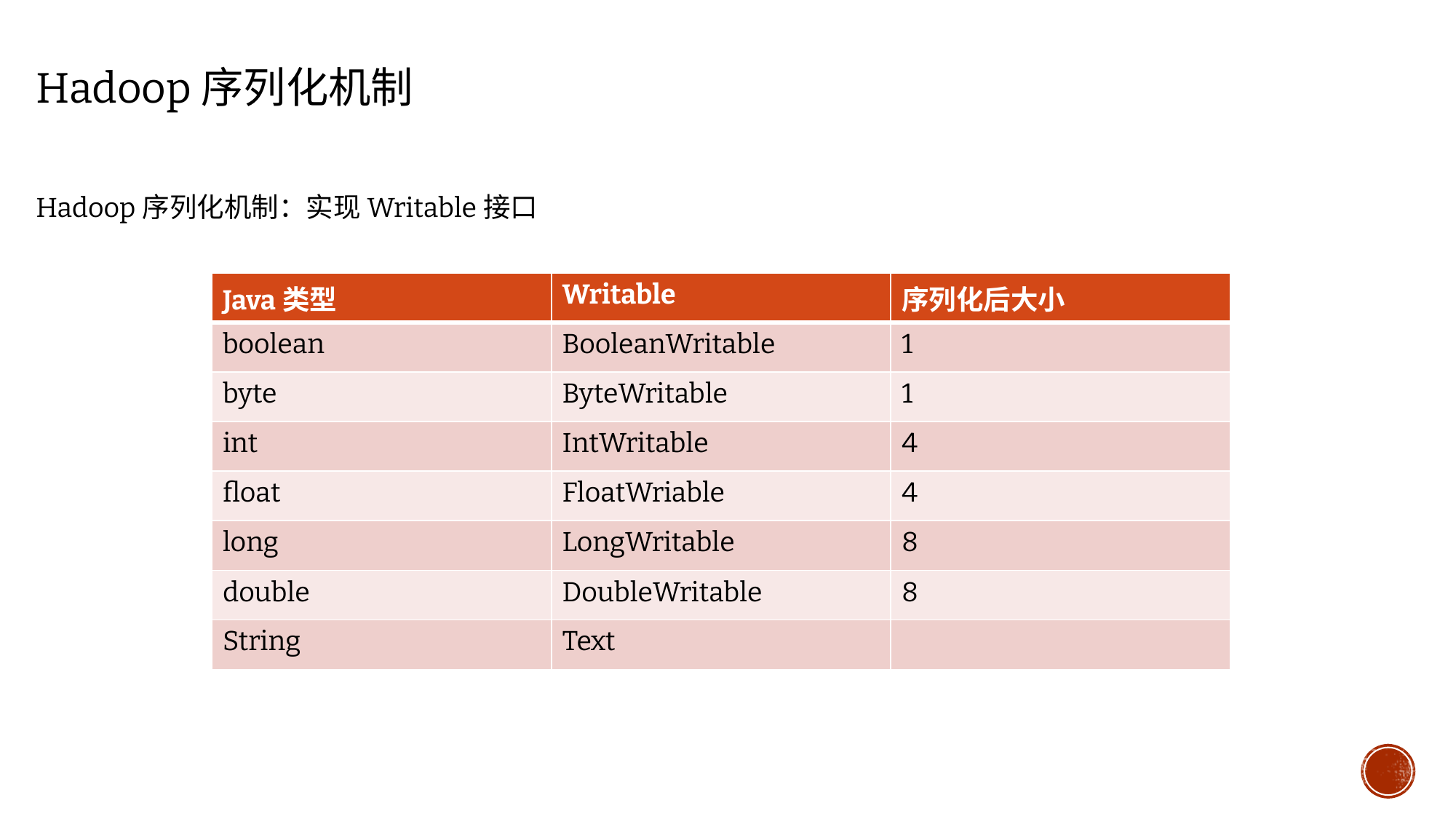

Hadoop序列化机制
Hadoop序列化机制：实现Writable接口
| Java类型 | Writable | 序列化后大小 |
| --- | --- | --- |
| boolean | BooleanWritable | 1 |
| byte | ByteWritable | 1 |
| int | IntWritable | 4 |
| float | FloatWriable | 4 |
| long | LongWritable | 8 |
| double | DoubleWritable | 8 |
| String | Text |  |